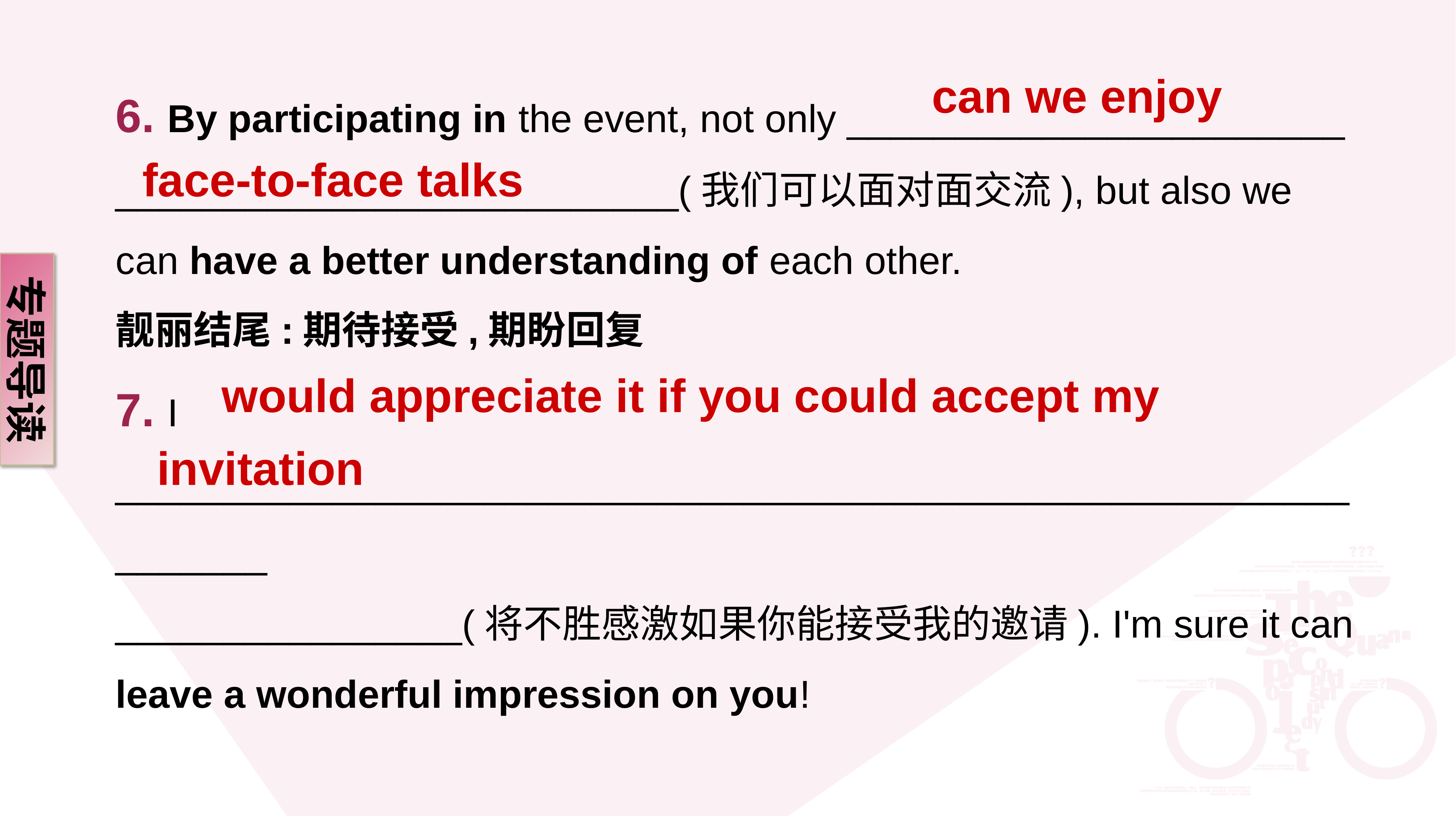

6. By participating in the event, not only _______________________
__________________________(我们可以面对面交流), but also we can have a better understanding of each other.
靓丽结尾:期待接受,期盼回复
7. I ________________________________________________________________
________________(将不胜感激如果你能接受我的邀请). I'm sure it can leave a wonderful impression on you!
can we enjoy
face-to-face talks
专题导读
      would appreciate it if you could accept my
 invitation